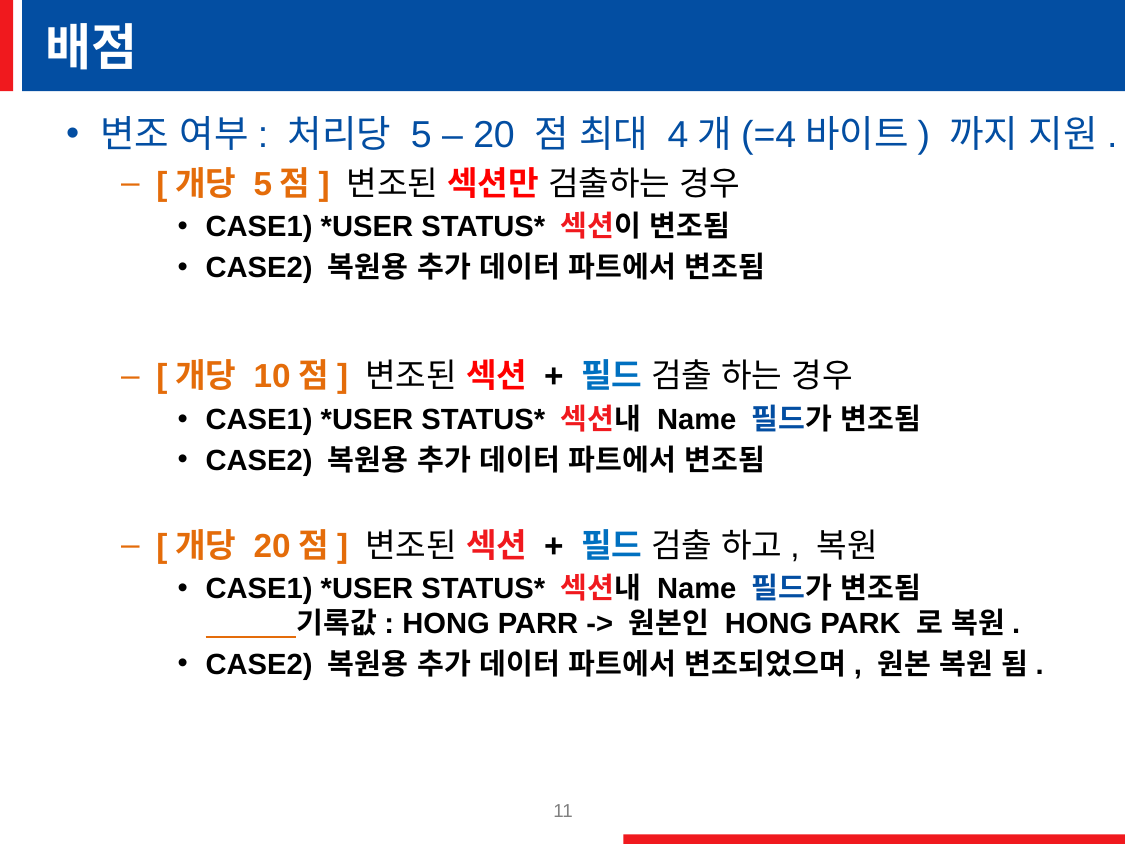

# 배점
변조 여부: 처리당 5 – 20 점 최대 4개(=4바이트) 까지 지원.
[개당 5점] 변조된 섹션만 검출하는 경우
CASE1) *USER STATUS* 섹션이 변조됨
CASE2) 복원용 추가 데이터 파트에서 변조됨

[개당 10점] 변조된 섹션 + 필드 검출 하는 경우
CASE1) *USER STATUS* 섹션내 Name 필드가 변조됨
CASE2) 복원용 추가 데이터 파트에서 변조됨

[개당 20점] 변조된 섹션 + 필드 검출 하고, 복원
CASE1) *USER STATUS* 섹션내 Name 필드가 변조됨
           기록값: HONG PARR -> 원본인 HONG PARK 로 복원.
CASE2) 복원용 추가 데이터 파트에서 변조되었으며, 원본 복원 됨.